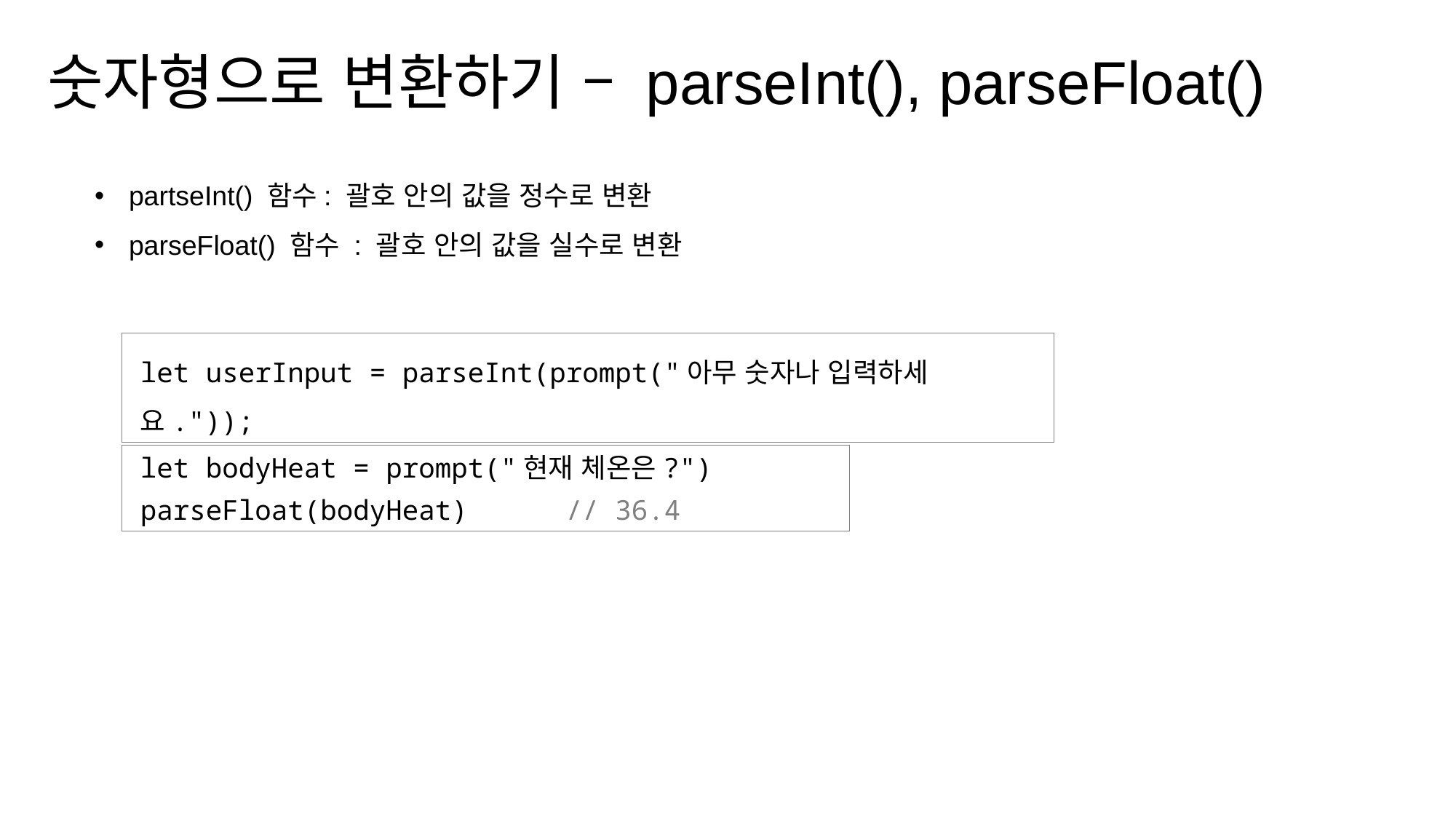

숫자형으로 변환하기 – parseInt(), parseFloat()
partseInt() 함수: 괄호 안의 값을 정수로 변환
parseFloat() 함수 : 괄호 안의 값을 실수로 변환
let userInput = parseInt(prompt("아무 숫자나 입력하세요."));
let bodyHeat = prompt("현재 체온은?")
parseFloat(bodyHeat)      // 36.4